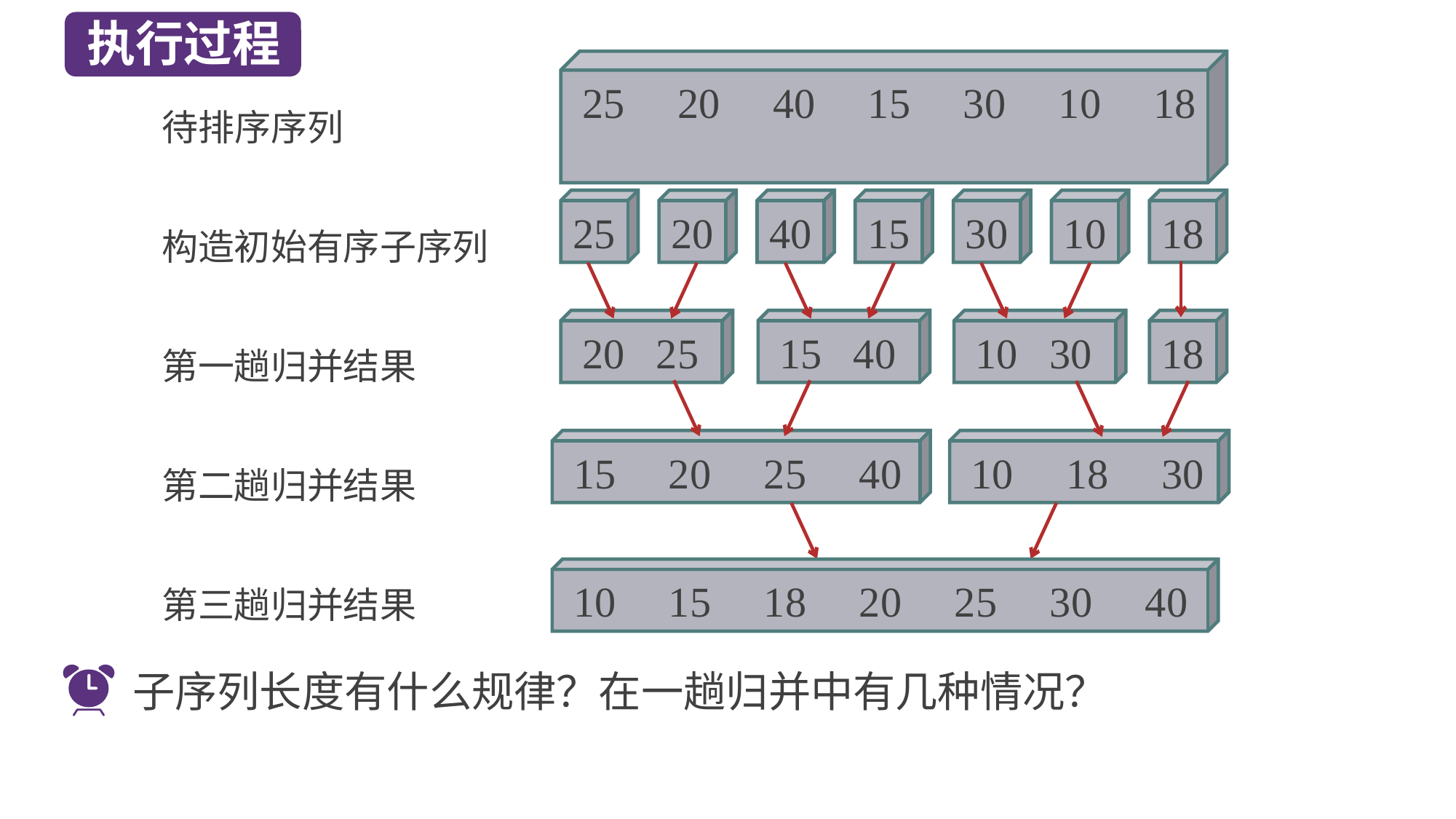

执行过程

 25     20     40     15     30     10     18
待排序序列
25
20
40
15
30
10
18
构造初始有序子序列
 20   25
 15   40
 10   30
18
第一趟归并结果
 15     20     25     40
 10     18     30
第二趟归并结果
 10     15     18     20     25     30     40
第三趟归并结果
子序列长度有什么规律？在一趟归并中有几种情况？